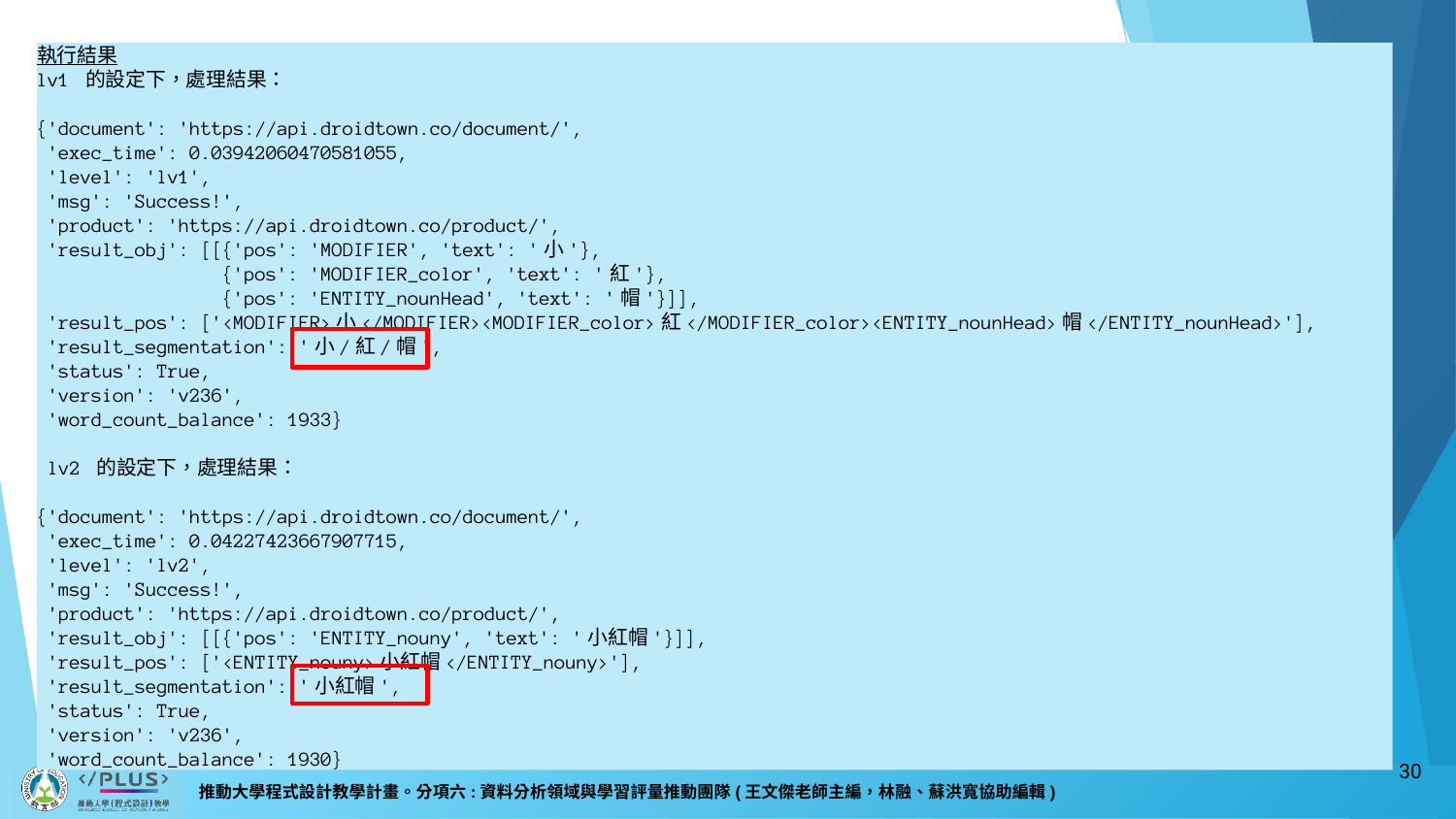

執行結果
lv1 的設定下，處理結果：

{'document': 'https://api.droidtown.co/document/',
 'exec_time': 0.03942060470581055,
 'level': 'lv1',
 'msg': 'Success!',
 'product': 'https://api.droidtown.co/product/',
 'result_obj': [[{'pos': 'MODIFIER', 'text': '小'},
                 {'pos': 'MODIFIER_color', 'text': '紅'},
                 {'pos': 'ENTITY_nounHead', 'text': '帽'}]],
 'result_pos': ['<MODIFIER>小</MODIFIER><MODIFIER_color>紅</MODIFIER_color><ENTITY_nounHead>帽</ENTITY_nounHead>'],
 'result_segmentation': '小/紅/帽',
 'status': True,
 'version': 'v236',
 'word_count_balance': 1933}

 lv2 的設定下，處理結果：

{'document': 'https://api.droidtown.co/document/',
 'exec_time': 0.04227423667907715,
 'level': 'lv2',
 'msg': 'Success!',
 'product': 'https://api.droidtown.co/product/',
 'result_obj': [[{'pos': 'ENTITY_nouny', 'text': '小紅帽'}]],
 'result_pos': ['<ENTITY_nouny>小紅帽</ENTITY_nouny>'],
 'result_segmentation': '小紅帽',
 'status': True,
 'version': 'v236',
 'word_count_balance': 1930}
#

30